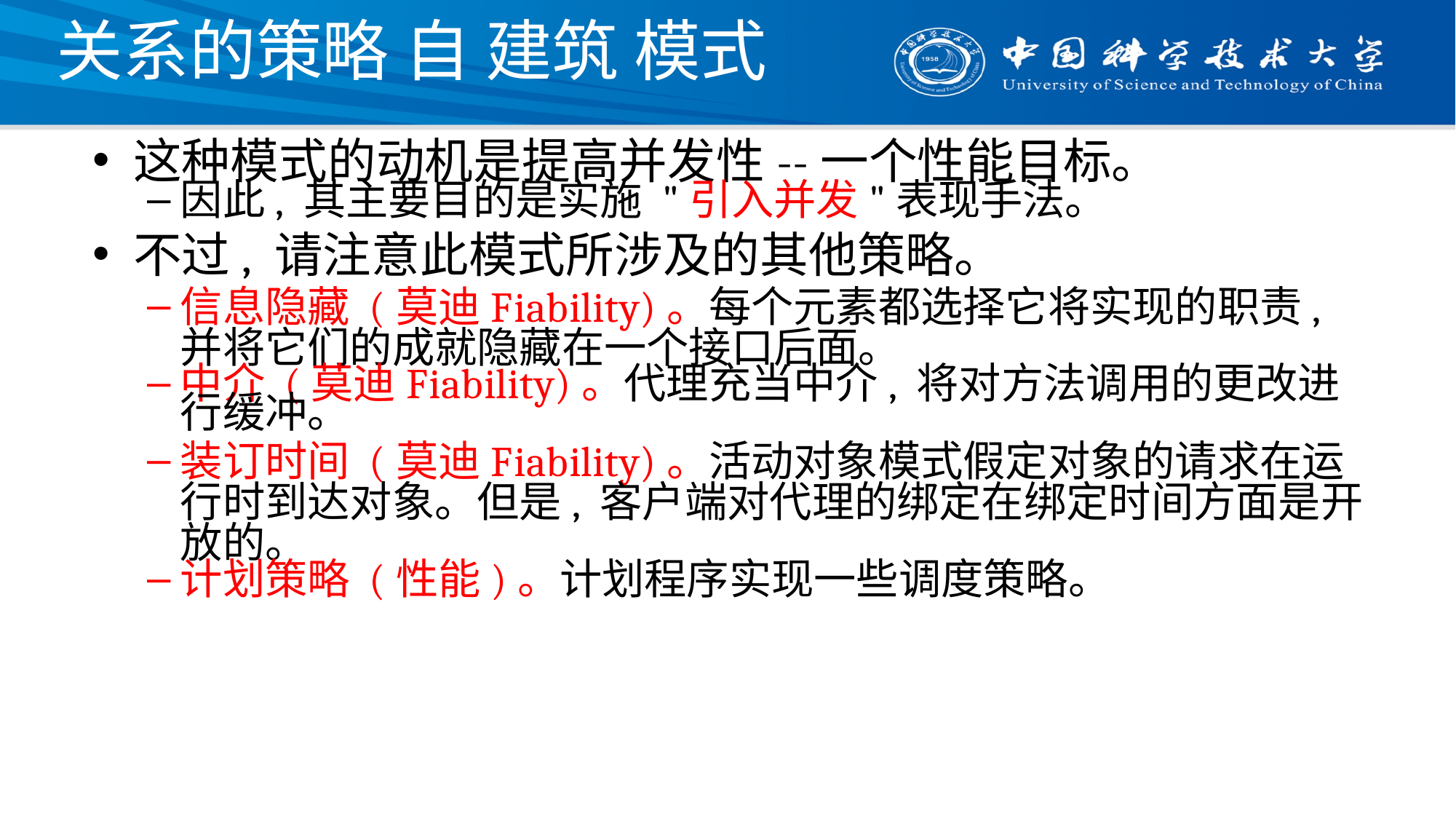

# 关系的策略 自 建筑 模式
这种模式的动机是提高并发性--一个性能目标。
因此, 其主要目的是实施 "引入并发"表现手法。
不过, 请注意此模式所涉及的其他策略。
信息隐藏 (莫迪Fiability)。每个元素都选择它将实现的职责, 并将它们的成就隐藏在一个接口后面。
中介 (莫迪Fiability)。代理充当中介, 将对方法调用的更改进行缓冲。
装订时间 (莫迪Fiability)。活动对象模式假定对象的请求在运行时到达对象。但是, 客户端对代理的绑定在绑定时间方面是开放的。
计划策略 (性能)。计划程序实现一些调度策略。